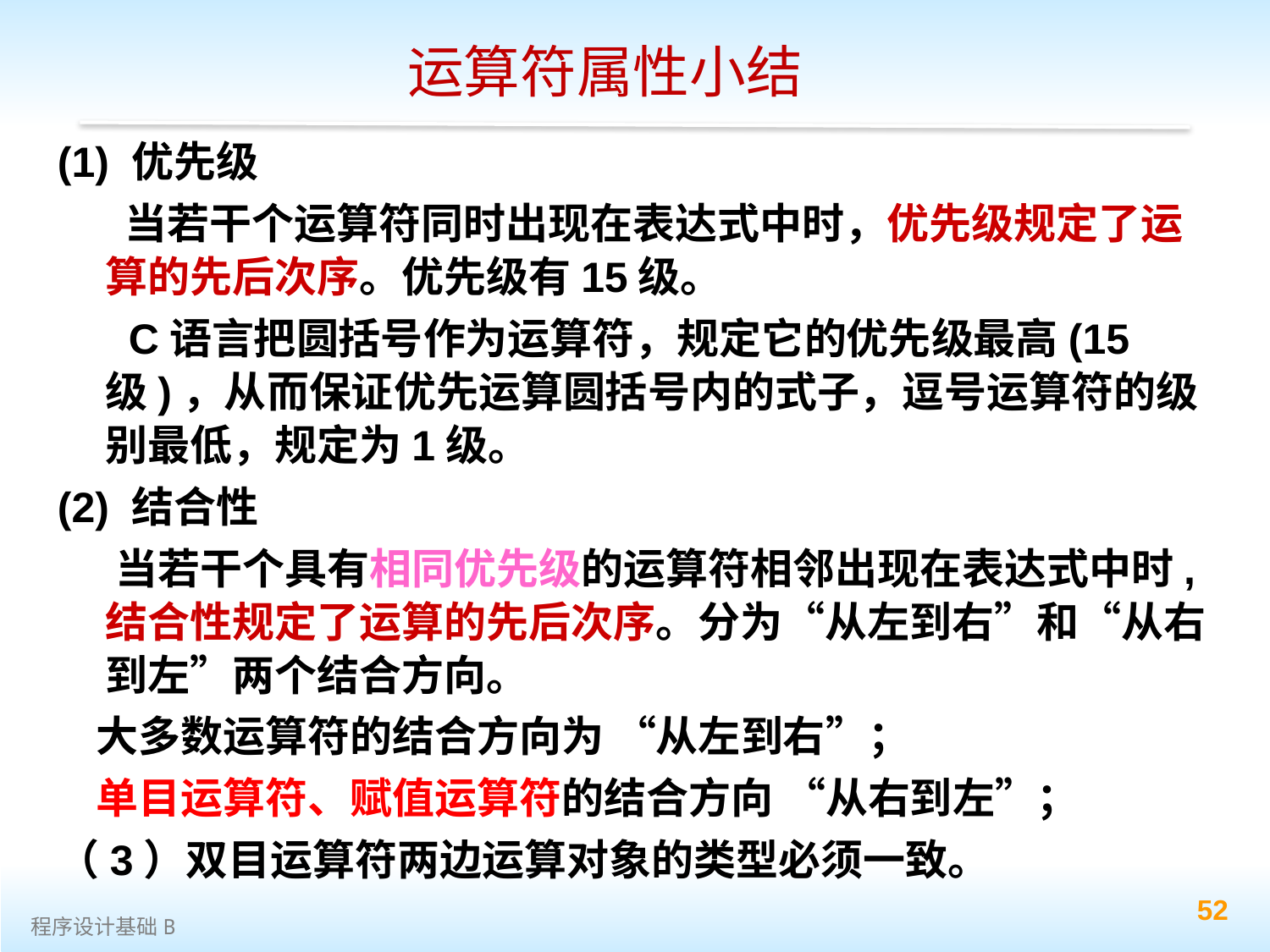

# 运算符属性小结
(1) 优先级
      当若干个运算符同时出现在表达式中时，优先级规定了运算的先后次序。优先级有15级。
      C语言把圆括号作为运算符，规定它的优先级最高(15级)，从而保证优先运算圆括号内的式子，逗号运算符的级别最低，规定为1级。
(2) 结合性
     当若干个具有相同优先级的运算符相邻出现在表达式中时,结合性规定了运算的先后次序。分为“从左到右”和“从右到左”两个结合方向。
   大多数运算符的结合方向为 “从左到右”；
   单目运算符、赋值运算符的结合方向 “从右到左”；
（3）双目运算符两边运算对象的类型必须一致。
52